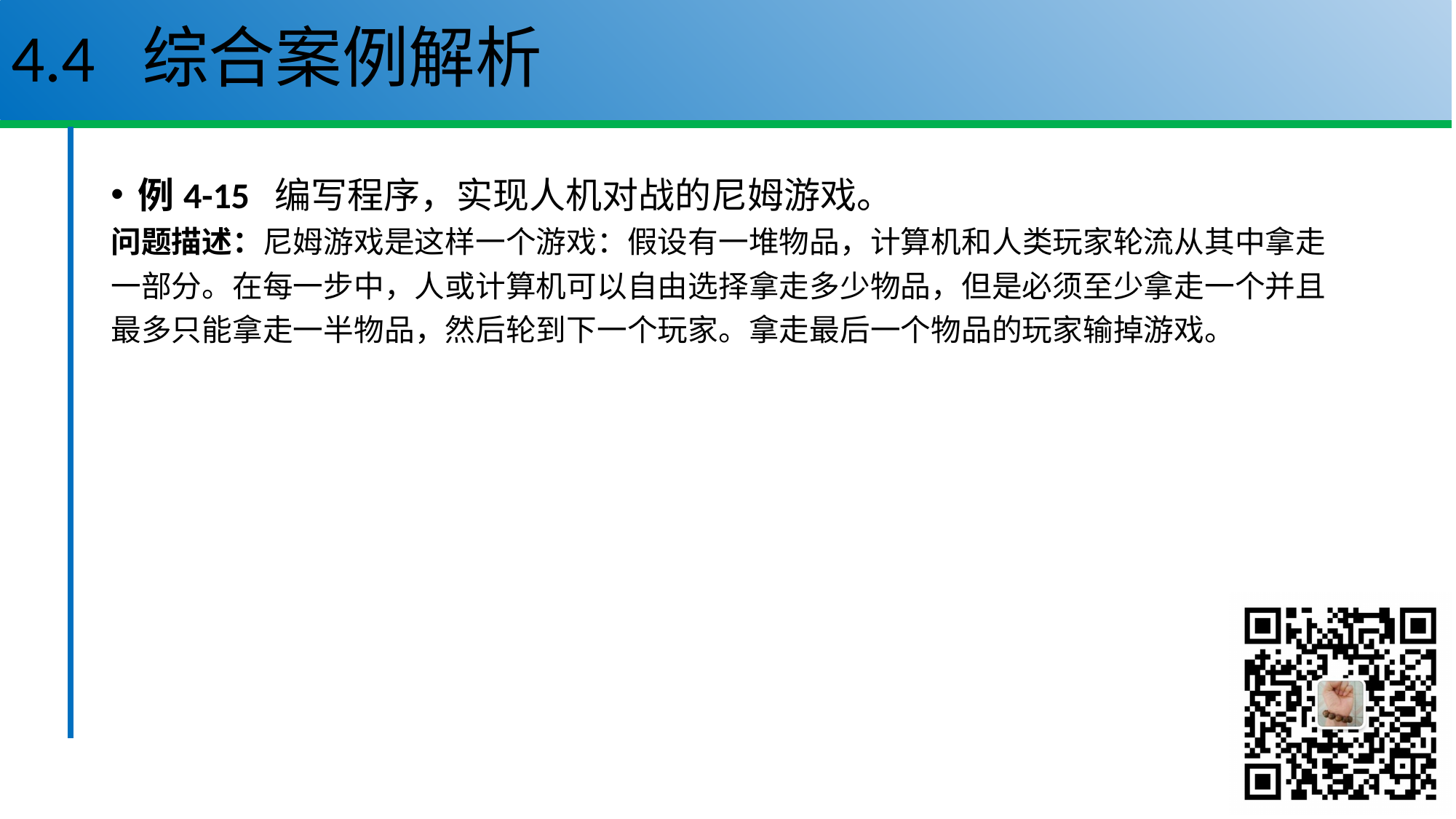

# 4.4  综合案例解析
例4-15  编写程序，实现人机对战的尼姆游戏。
问题描述：尼姆游戏是这样一个游戏：假设有一堆物品，计算机和人类玩家轮流从其中拿走一部分。在每一步中，人或计算机可以自由选择拿走多少物品，但是必须至少拿走一个并且最多只能拿走一半物品，然后轮到下一个玩家。拿走最后一个物品的玩家输掉游戏。
40